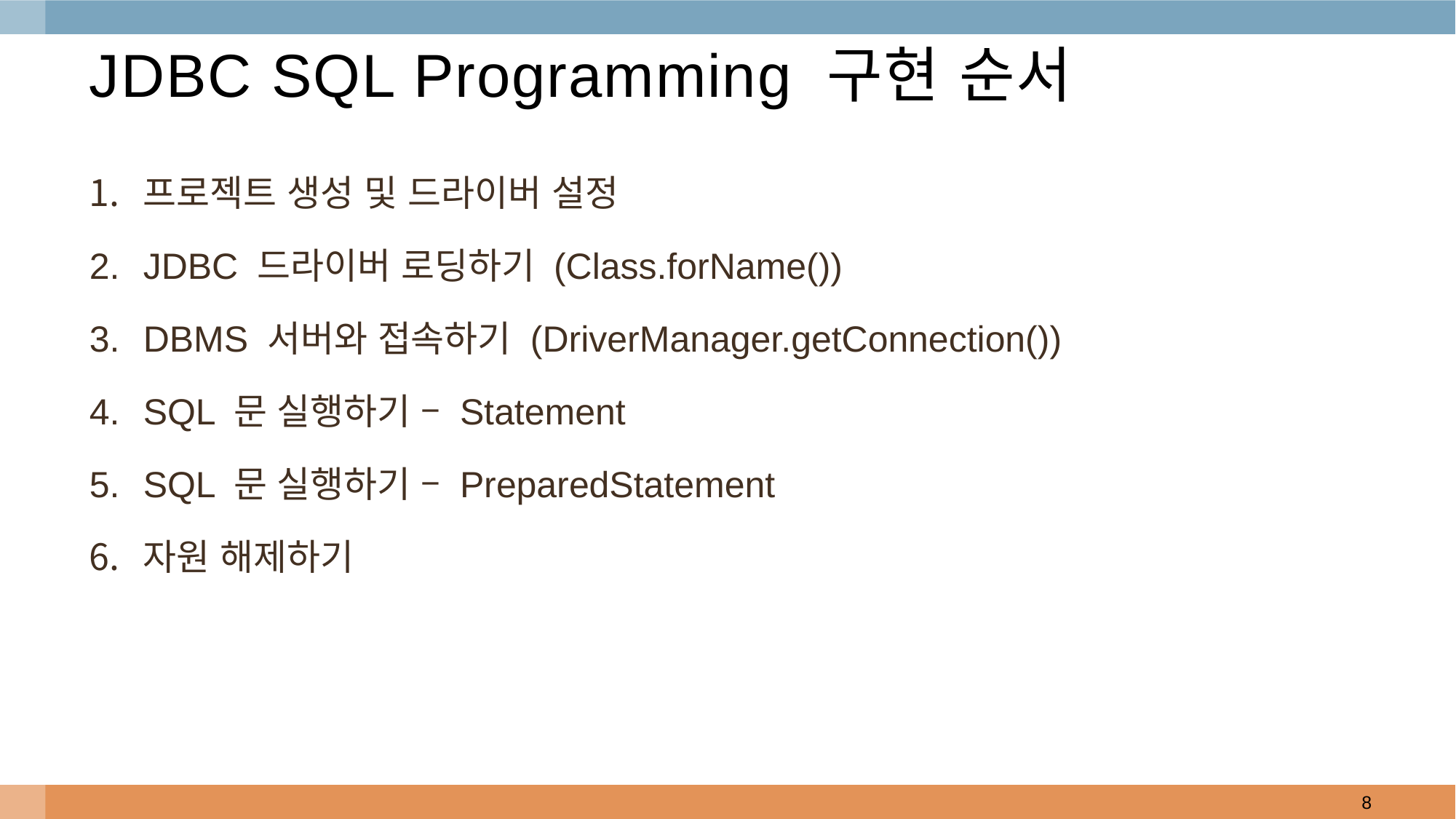

# JDBC SQL Programming 구현 순서
프로젝트 생성 및 드라이버 설정
JDBC 드라이버 로딩하기 (Class.forName())
DBMS 서버와 접속하기 (DriverManager.getConnection())
SQL 문 실행하기 – Statement
SQL 문 실행하기 – PreparedStatement
자원 해제하기
8